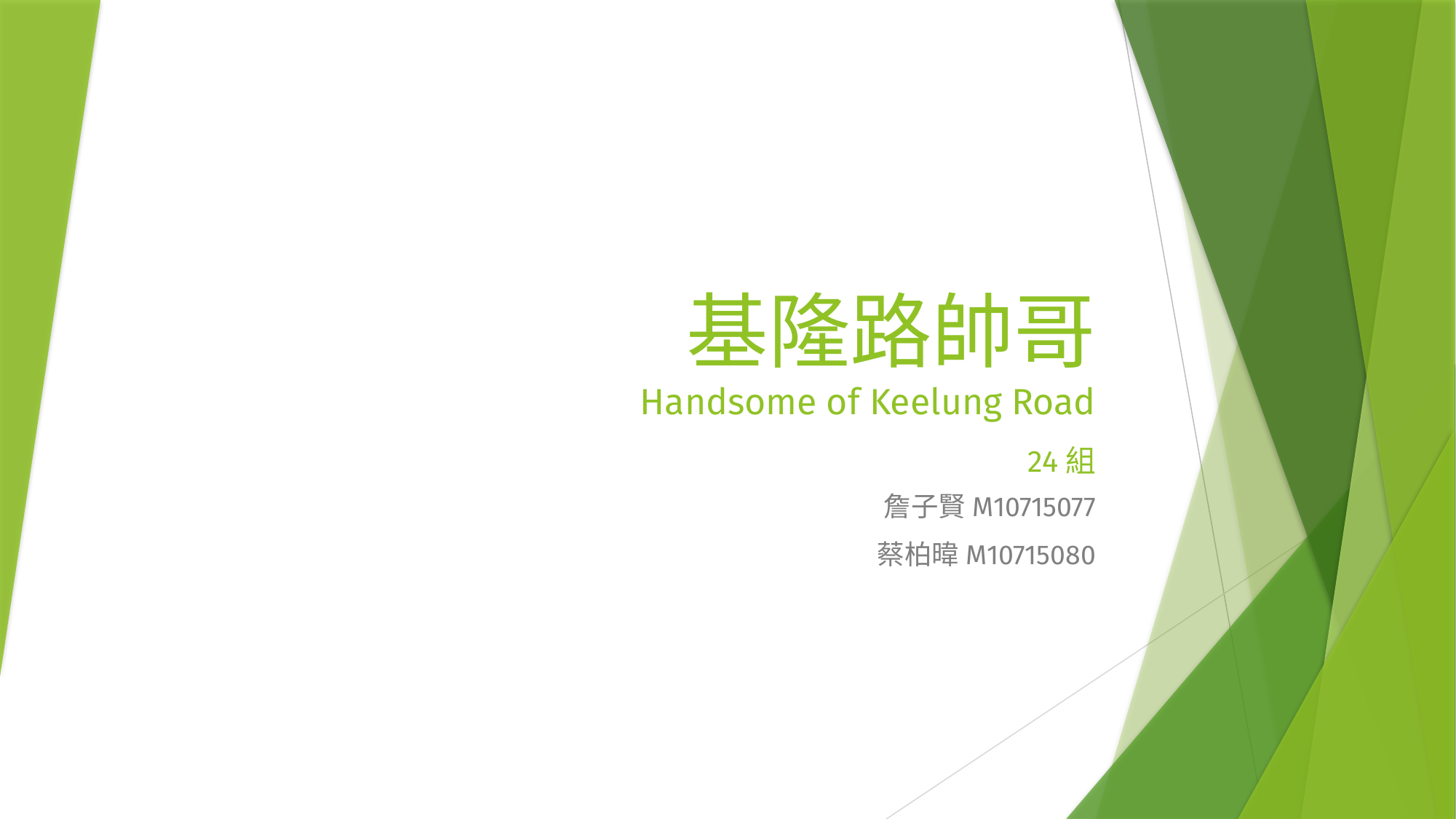

# 基隆路帥哥 Handsome of Keelung Road 24組
詹子賢M10715077
蔡柏暐M10715080